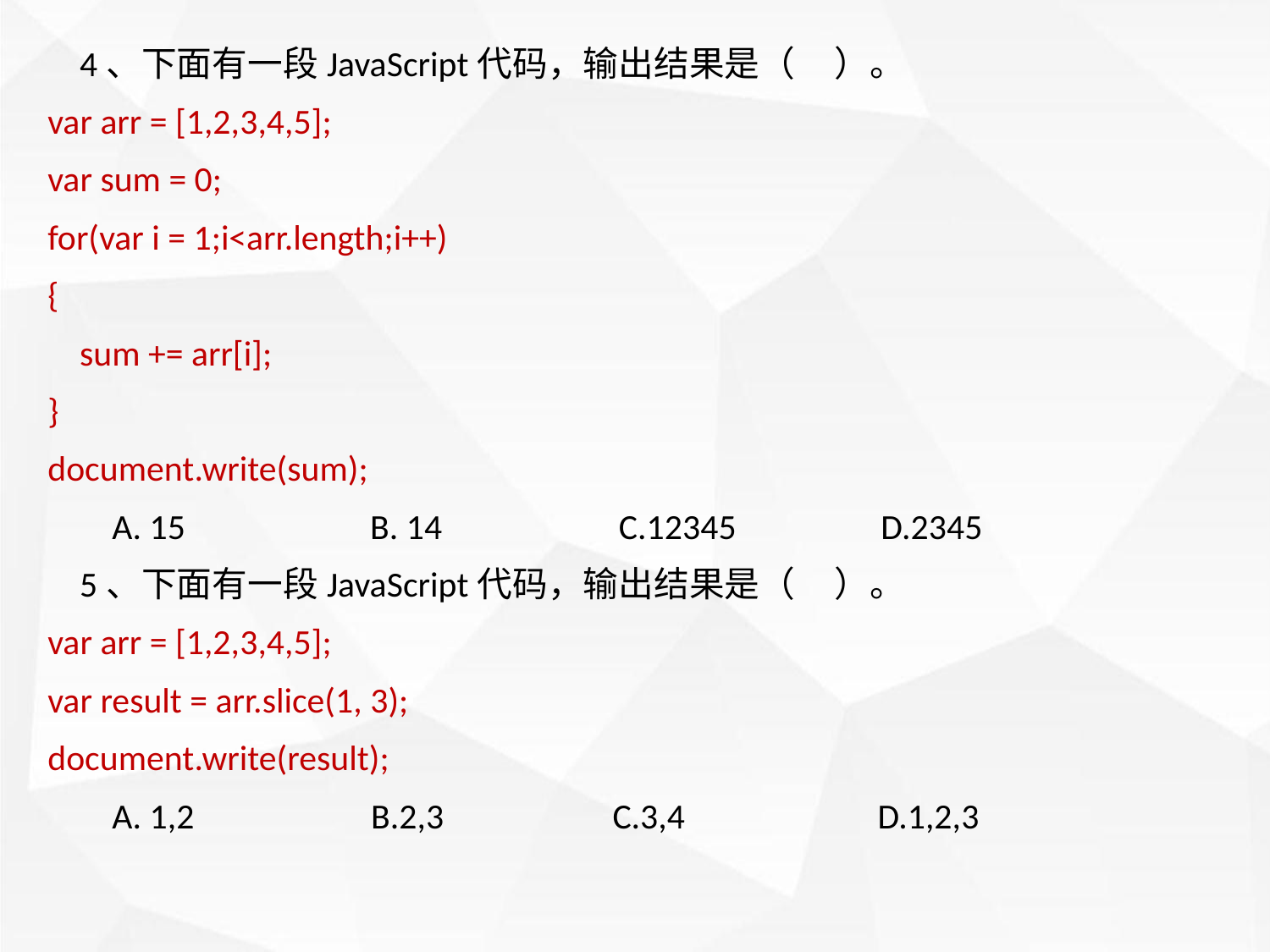

4、下面有一段JavaScript代码，输出结果是（     ）。
var arr = [1,2,3,4,5];
var sum = 0;
for(var i = 1;i<arr.length;i++)
{
    sum += arr[i];
}
document.write(sum);
        A. 15                       B. 14                      C.12345                  D.2345
    5、下面有一段JavaScript代码，输出结果是（     ）。
var arr = [1,2,3,4,5];
var result = arr.slice(1, 3);
document.write(result);
        A. 1,2                      B.2,3                     C.3,4                        D.1,2,3